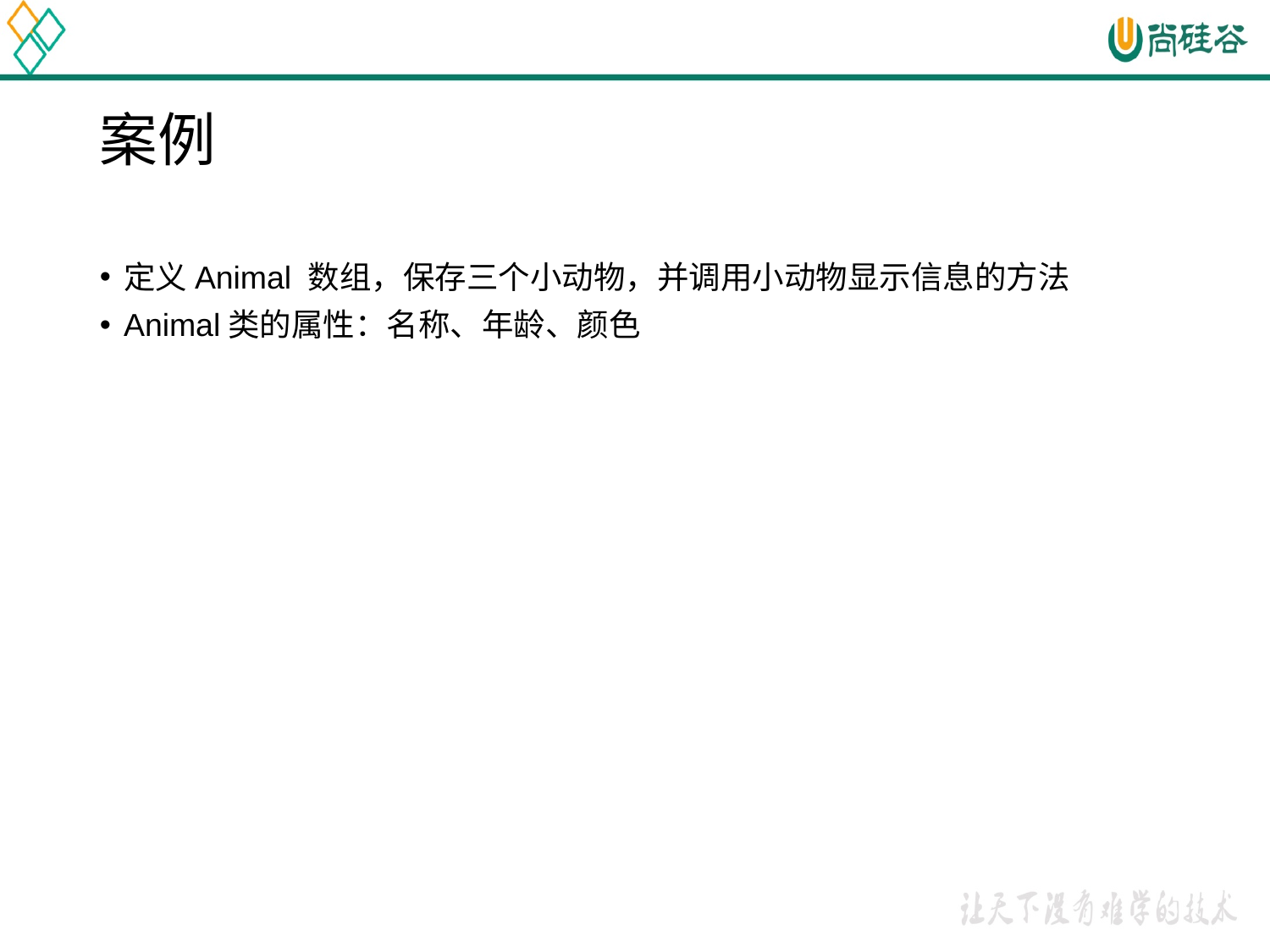

# 案例
定义Animal 数组，保存三个小动物，并调用小动物显示信息的方法
Animal类的属性：名称、年龄、颜色